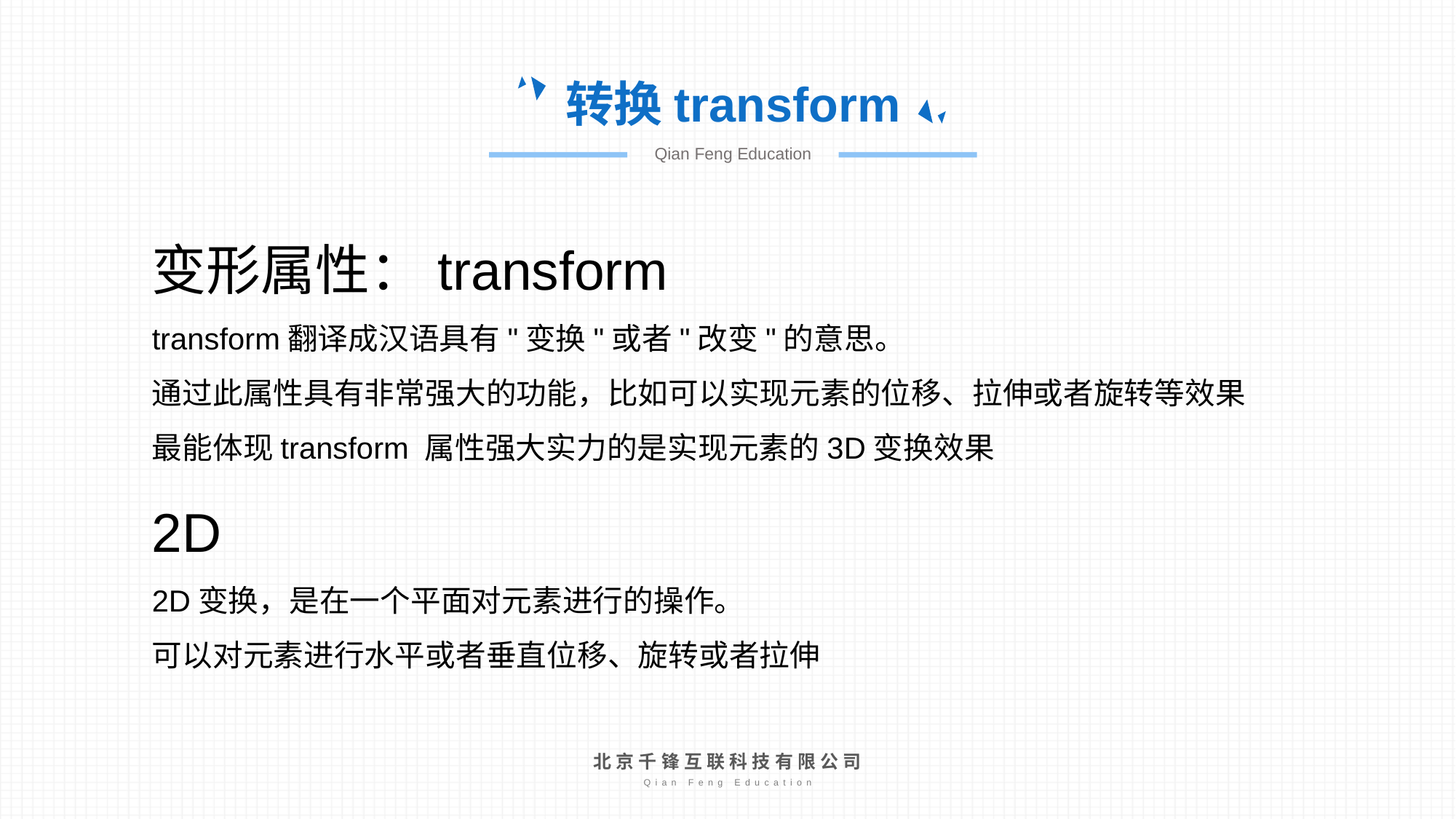

转换transform

Qian Feng Education

变形属性：transform
transform翻译成汉语具有"变换"或者"改变"的意思。
通过此属性具有非常强大的功能，比如可以实现元素的位移、拉伸或者旋转等效果
最能体现transform 属性强大实力的是实现元素的3D变换效果
2D
2D变换，是在一个平面对元素进行的操作。
可以对元素进行水平或者垂直位移、旋转或者拉伸
北京千锋互联科技有限公司
Qian Feng Education